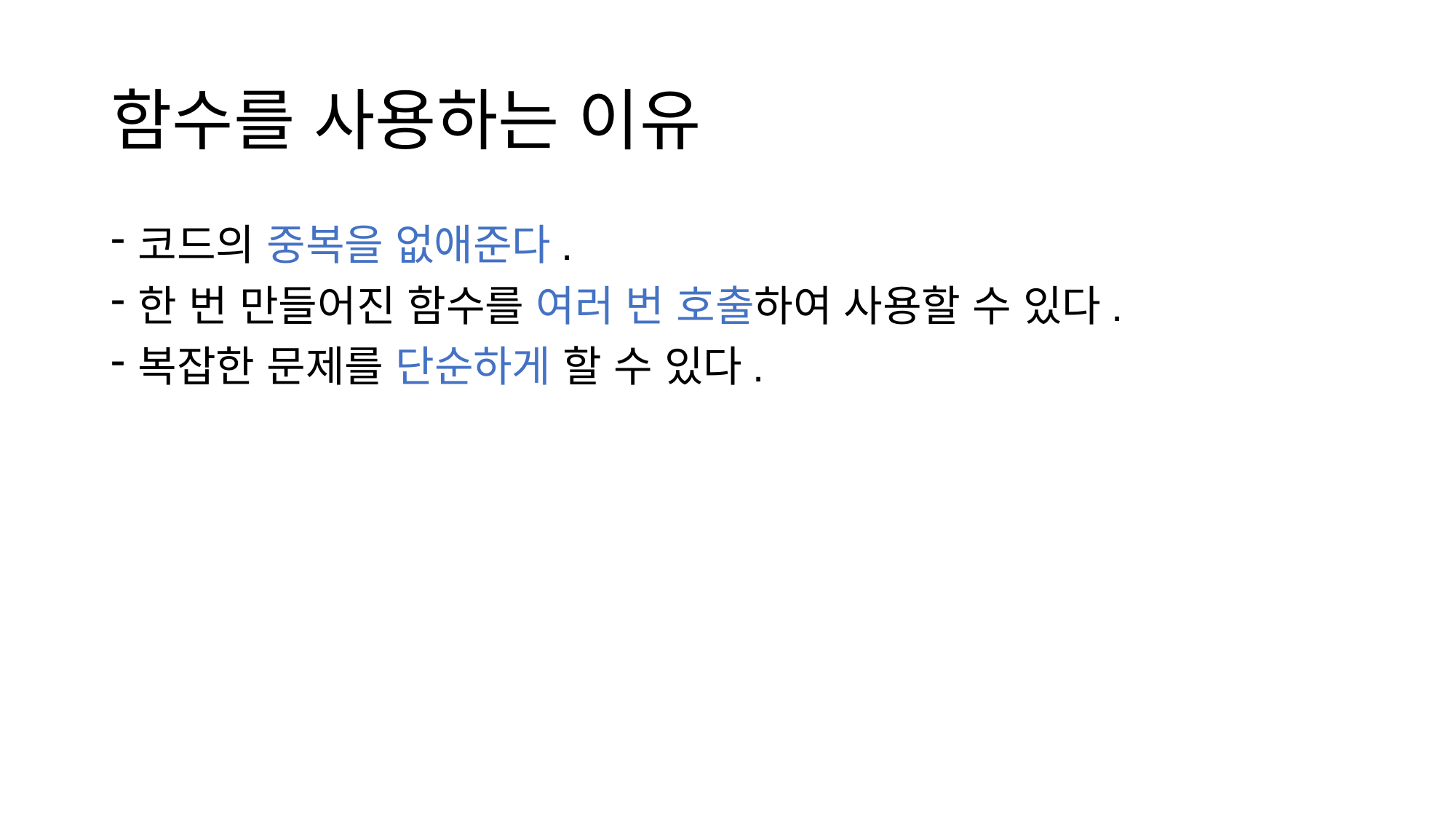

# 함수를 사용하는 이유
코드의 중복을 없애준다.
한 번 만들어진 함수를 여러 번 호출하여 사용할 수 있다.
복잡한 문제를 단순하게 할 수 있다.